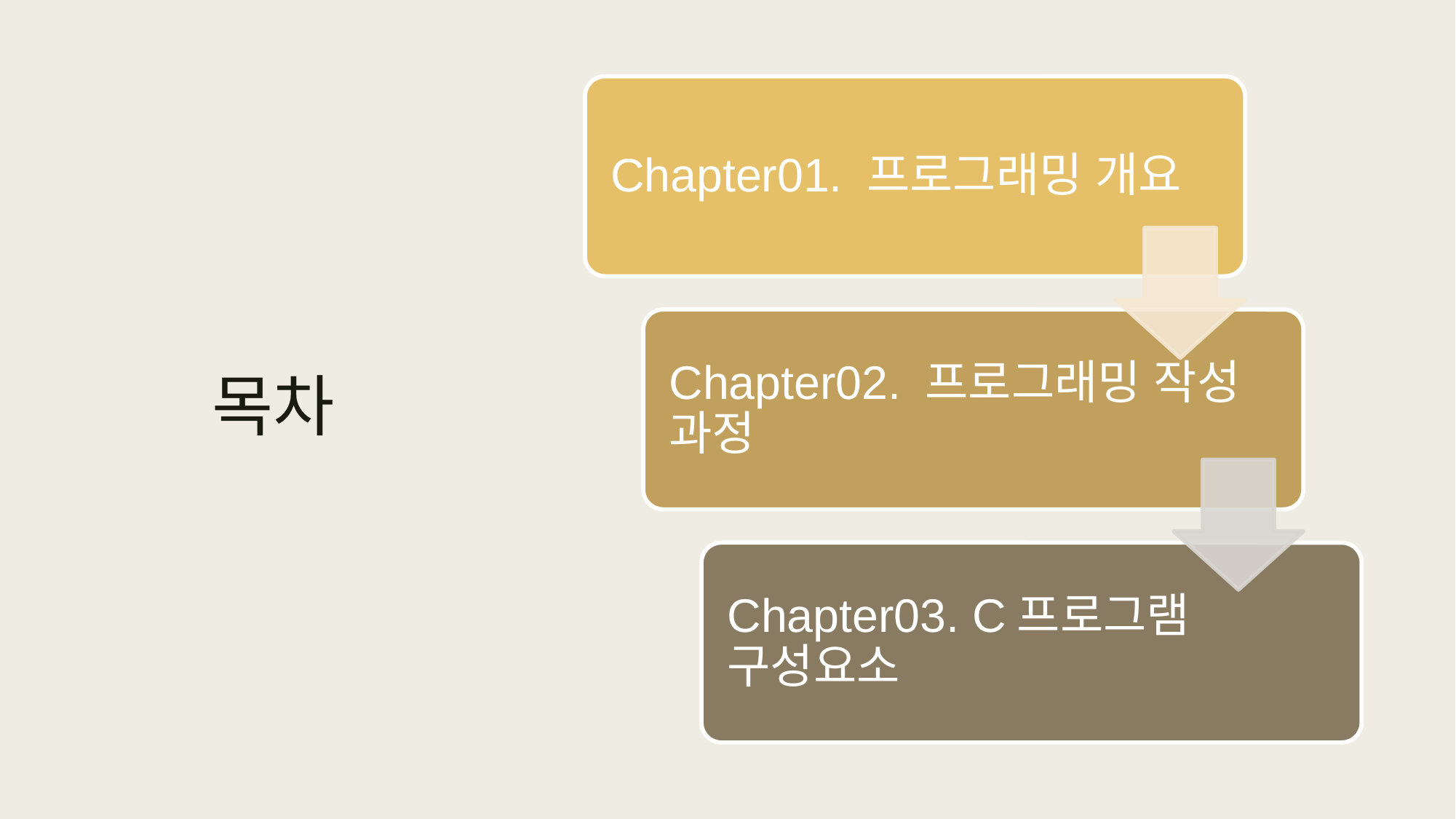

# 목차
Chapter01. 프로그래밍 개요
Chapter02. 프로그래밍 작성 과정
Chapter03. C프로그램 구성요소